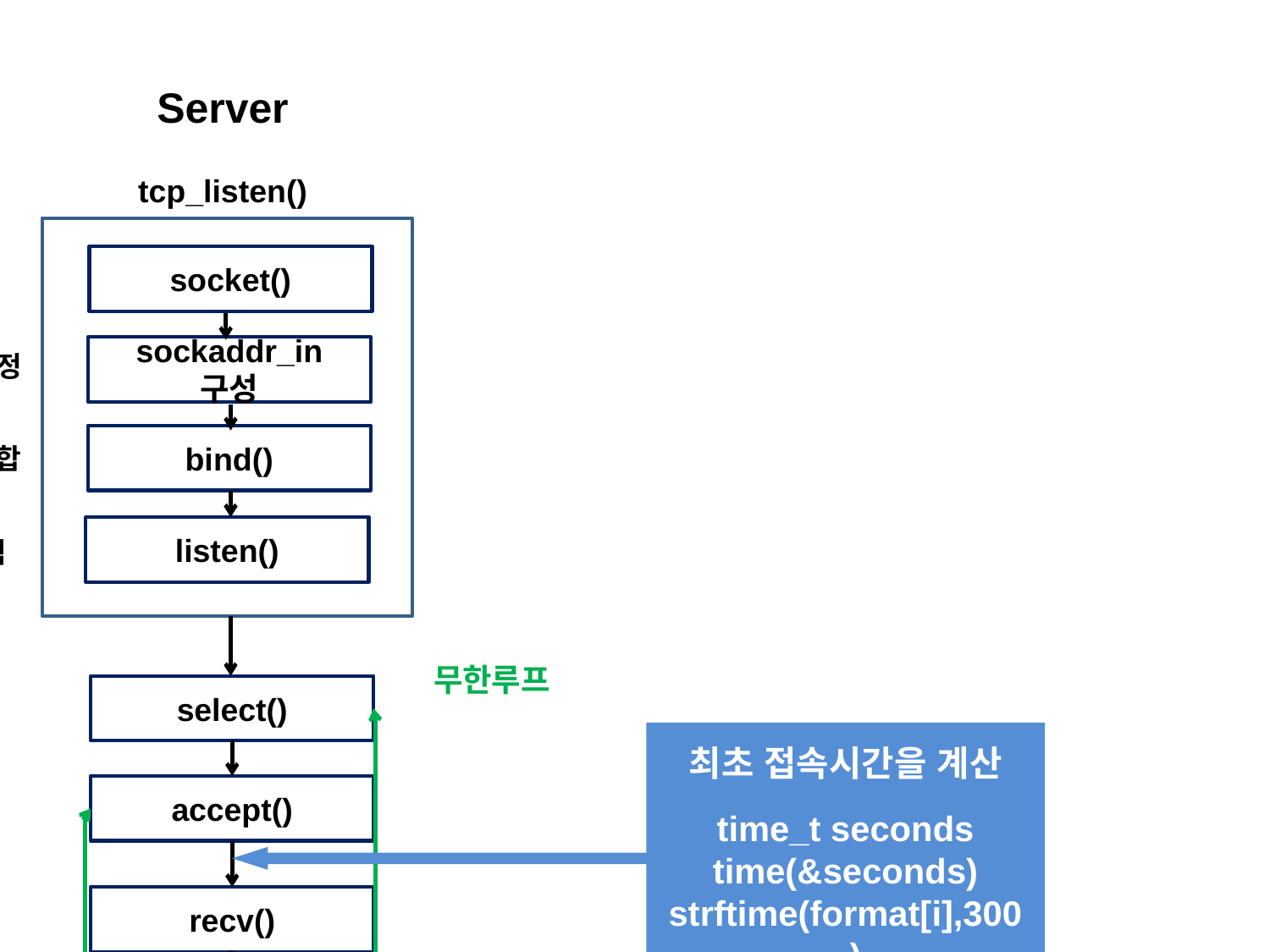

Server
tcp_listen()

socket()
소켓 개설
sockaddr_in 구성
서버의 ip주소와 포트번호 지정
bind()
소켓번호와 소켓주소의 결합
listen()
연결 기다림
소켓에서 발생하는
 I/O 변화 기다림
무한루프
select()
최초 접속시간을 계산

time_t seconds
time(&seconds)
strftime(format[i],300~)
클라이언트와
연결을 받아들임
accept()
클라이언트에게
이름을 받았으면
recv()
for(0~num_chat-1)
새로운 채팅
참가자 추가
addClient()
클라이언트에게
환영메시지 보냄
send()
for(0~num_chat-1)
클라이언트에게
메시지 받았으면
recv()
클라이언트에게
메시지
받지 못했으면
recv 반환값 <= 0
yes
removeClient()
no
클라이언트에게
받은 메시지가
/exit 이면
yes
strstr(문자열, “/exit”)
no
클라이언트에게
받은 메시지가
명령어 이면
strstr(문자열, 명령어)
yes
해당 명령어에 맞는
메시지 처리 후
클라이언트에 보냄
send()
memset()
buffer 초기화